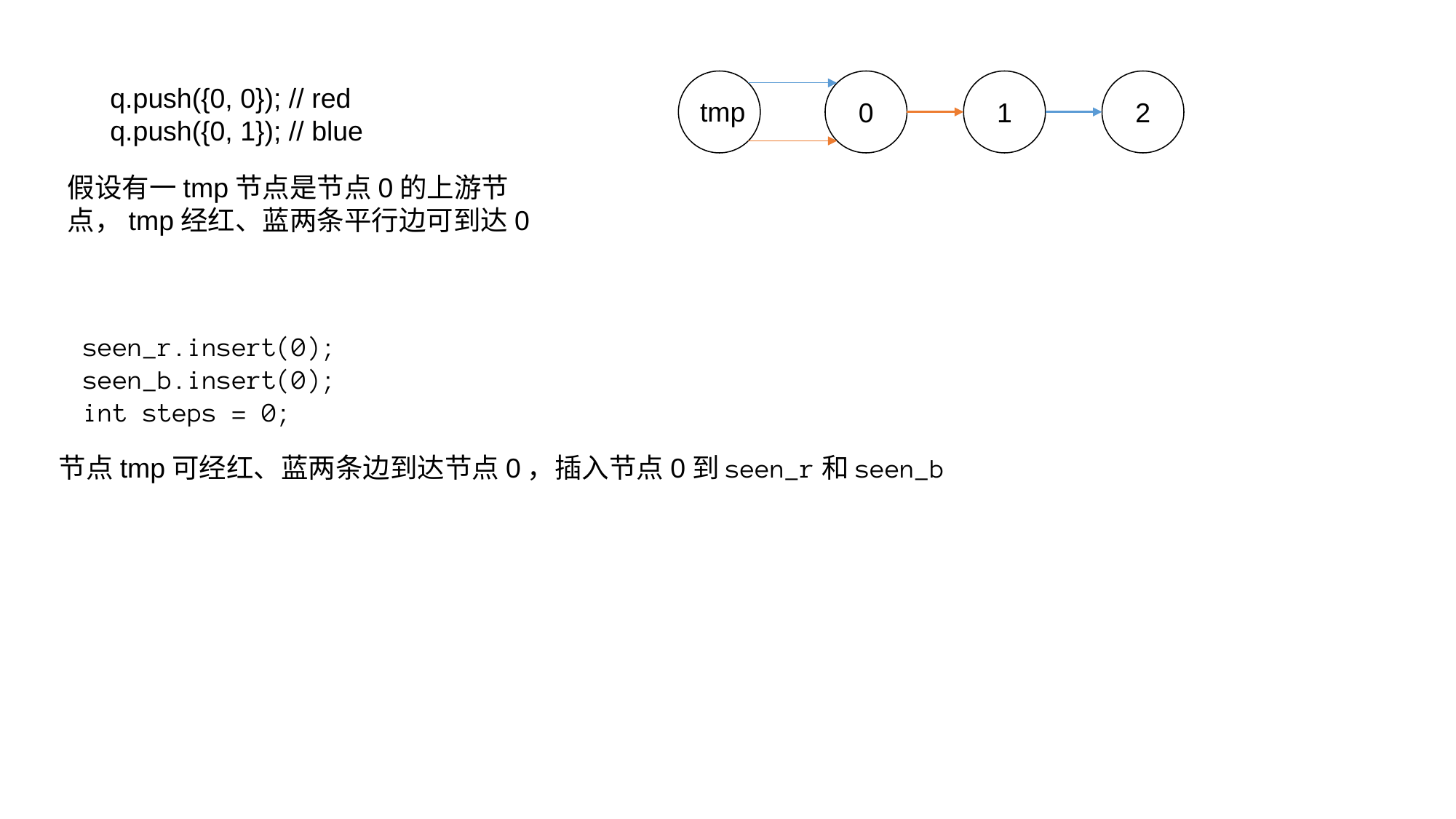

q.push({0, 0}); // red
 q.push({0, 1}); // blue
tmp
0
1
2
假设有一tmp节点是节点0的上游节点，tmp经红、蓝两条平行边可到达0
 seen_r.insert(0);
 seen_b.insert(0);
 int steps = 0;
节点tmp可经红、蓝两条边到达节点0，插入节点0到seen_r和seen_b